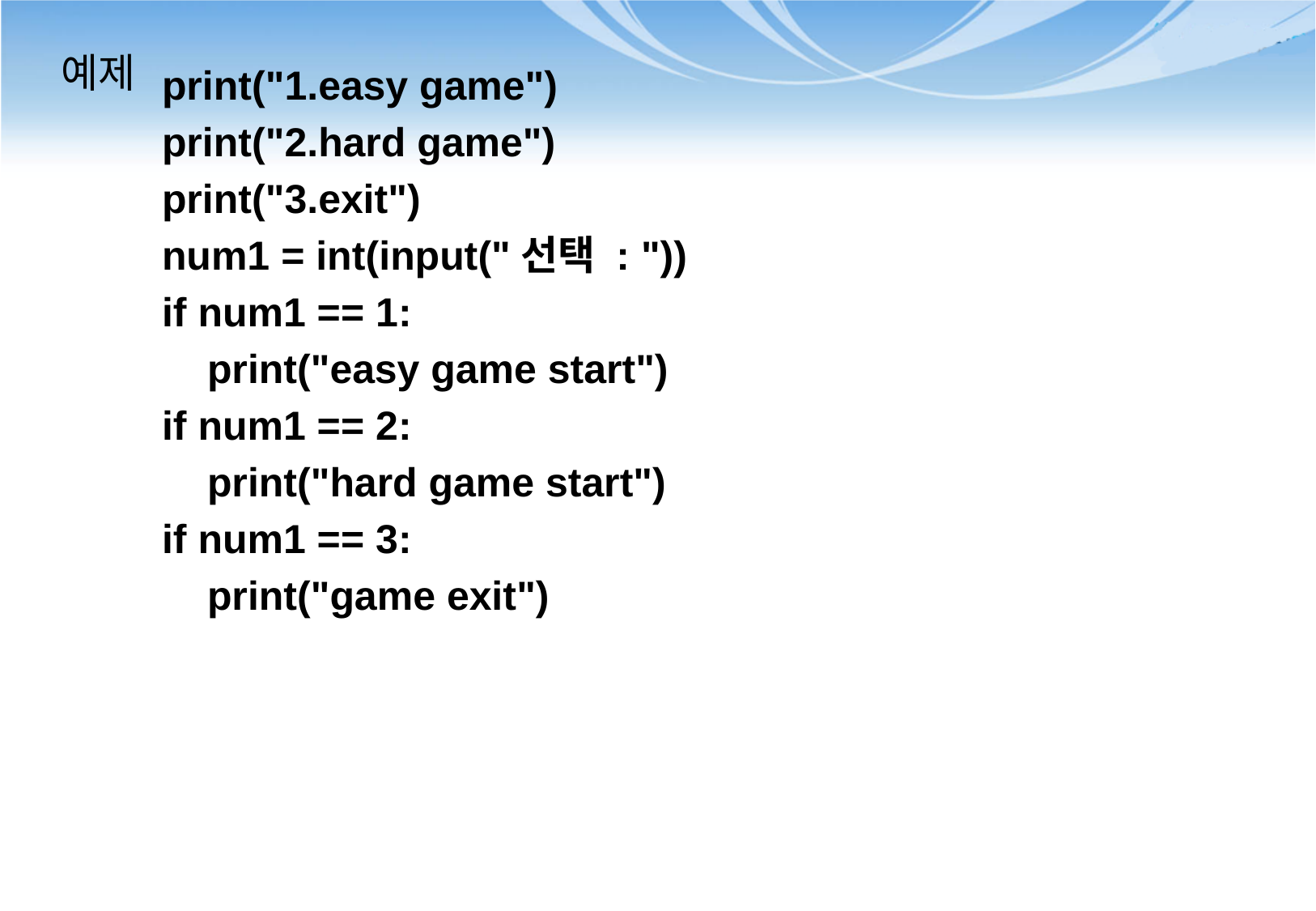

# 예제
print("1.easy game")
print("2.hard game")
print("3.exit")
num1 = int(input("선택 : "))
if num1 == 1:
    print("easy game start")
if num1 == 2:
    print("hard game start")
if num1 == 3:
    print("game exit")